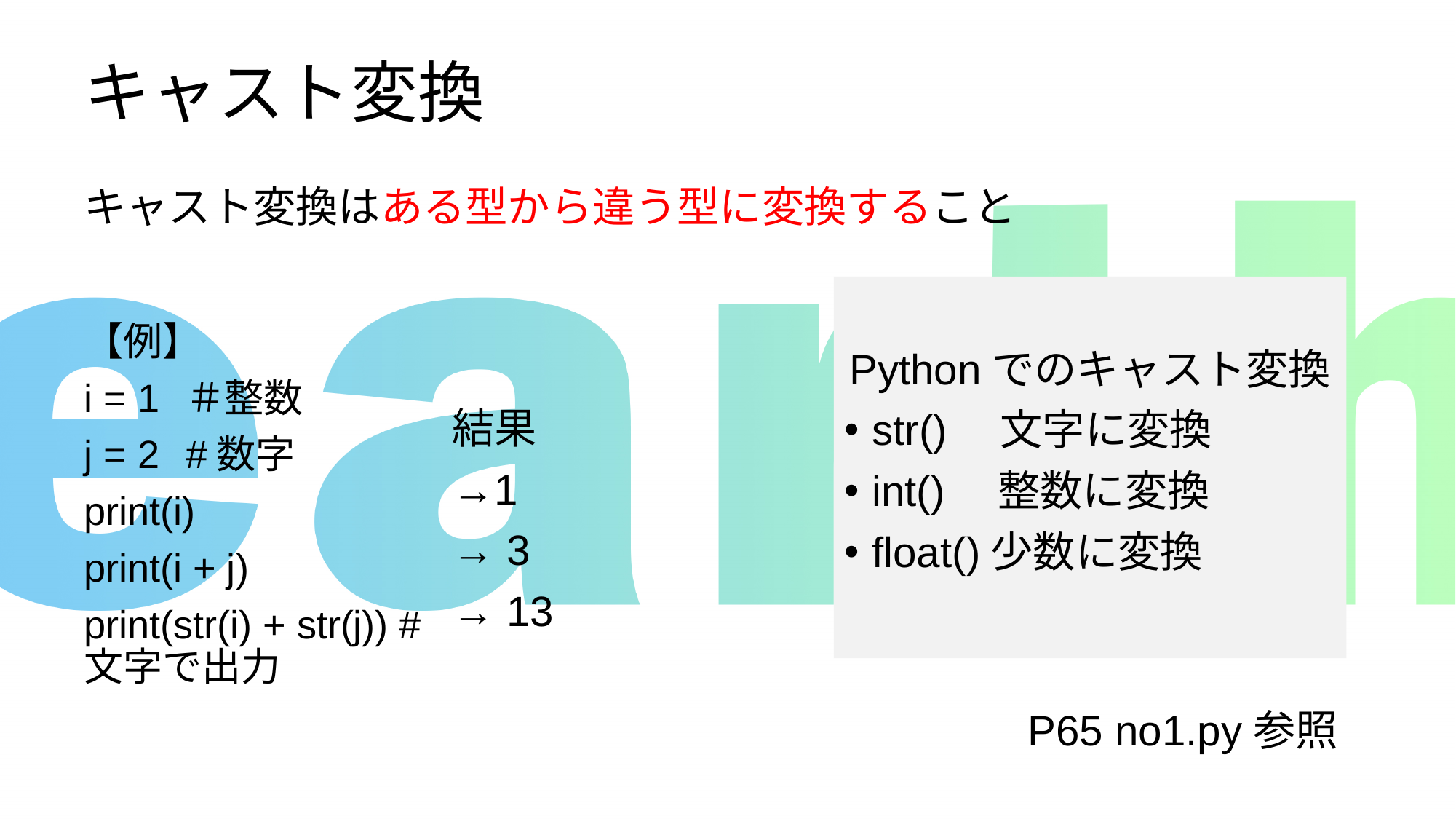

# キャスト変換
キャスト変換はある型から違う型に変換すること

Pythonでのキャスト変換
str()　文字に変換
int()　整数に変換
float()少数に変換
【例】
i = 1	＃整数
j = 2	#数字
print(i)
print(i + j)
print(str(i) + str(j)) #文字で出力

結果
→1
→ 3
→ 13
P65 no1.py参照